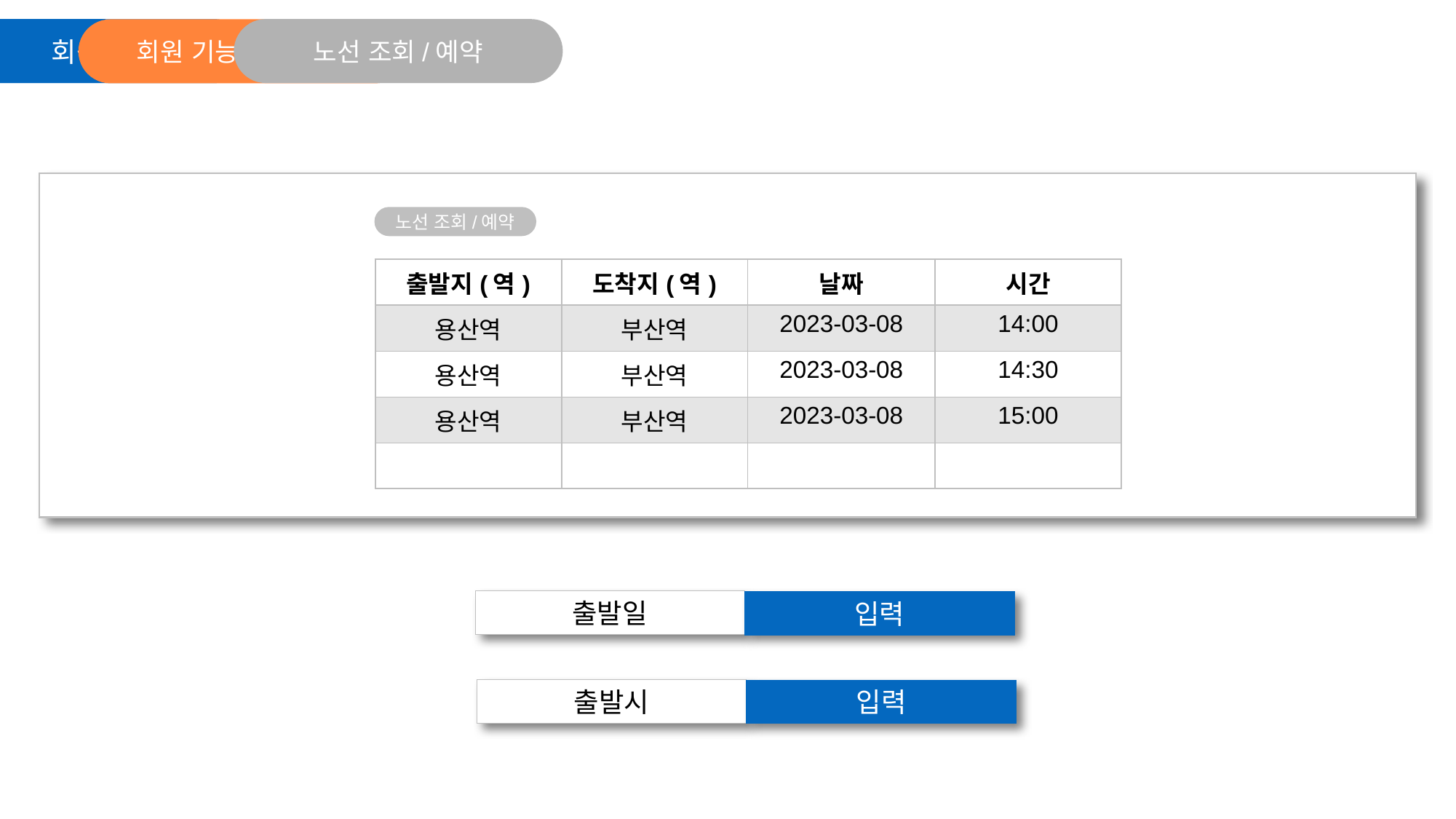

노선 조회/예약
회원 기능
회원 기능 선택 화면

노선 조회/예약
| 출발지(역) | 도착지(역) | 날짜 | 시간 |
| --- | --- | --- | --- |
| 용산역 | 부산역 | 2023-03-08 | 14:00 |
| 용산역 | 부산역 | 2023-03-08 | 14:30 |
| 용산역 | 부산역 | 2023-03-08 | 15:00 |
|  |  |  |  |
출발일
입력
출발시
입력